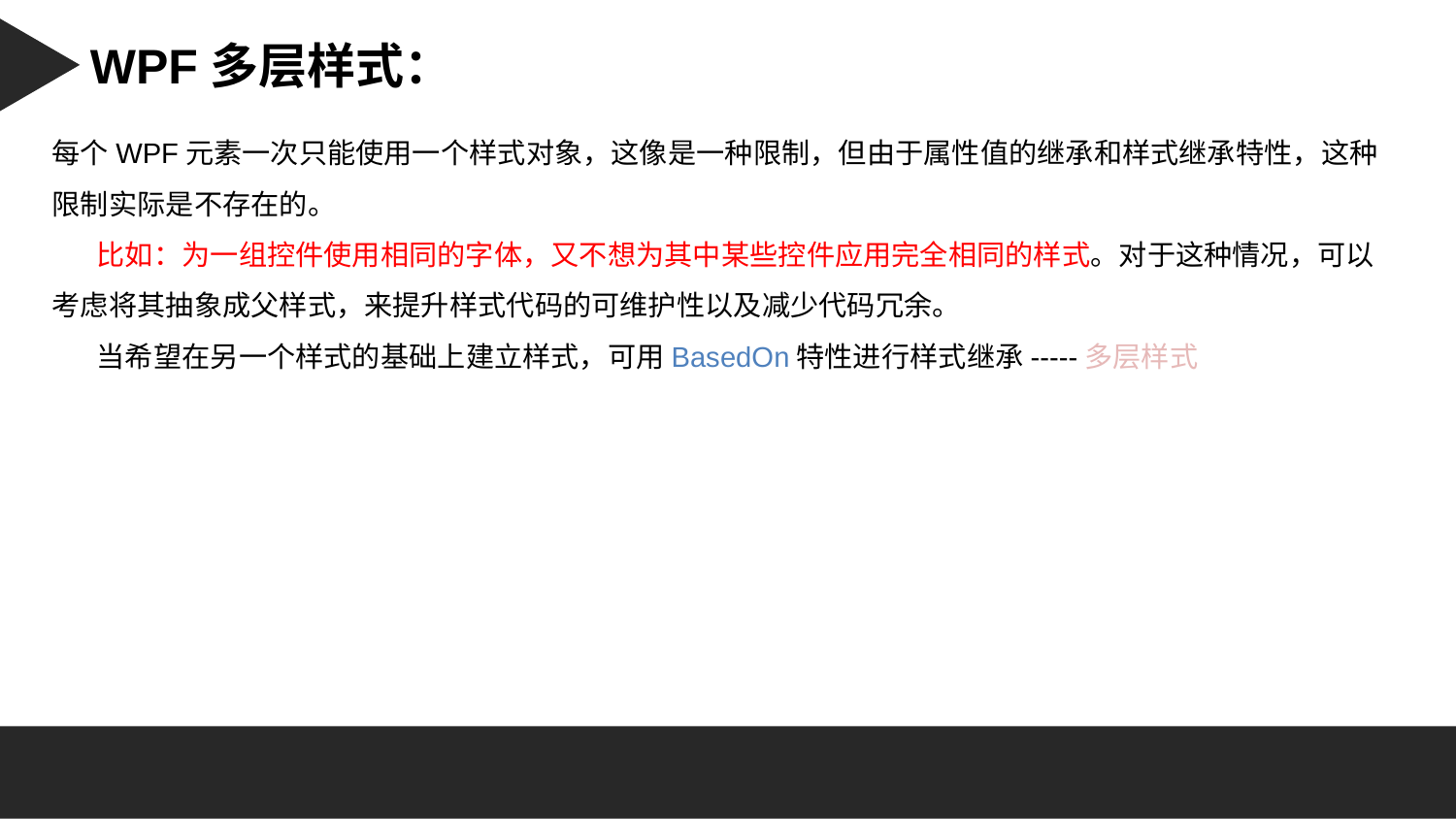

Character 字符串：

WPF多层样式：
每个WPF元素一次只能使用一个样式对象，这像是一种限制，但由于属性值的继承和样式继承特性，这种限制实际是不存在的。
      比如：为一组控件使用相同的字体，又不想为其中某些控件应用完全相同的样式。对于这种情况，可以考虑将其抽象成父样式，来提升样式代码的可维护性以及减少代码冗余。
      当希望在另一个样式的基础上建立样式，可用BasedOn特性进行样式继承-----多层样式